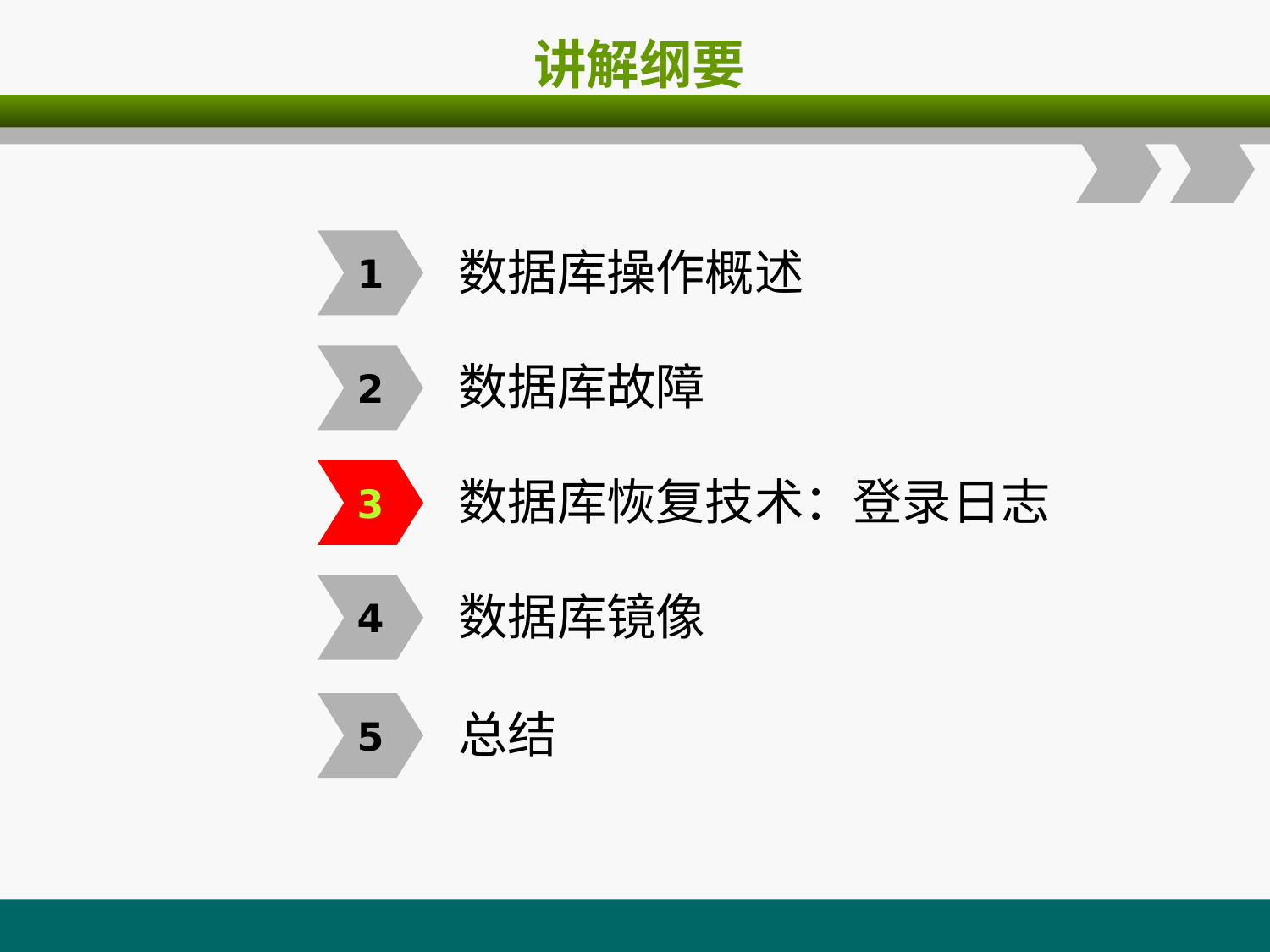

# 讲解纲要
1
 数据库操作概述
2
 数据库故障
3
 数据库恢复技术：登录日志
4
 数据库镜像
5
 总结